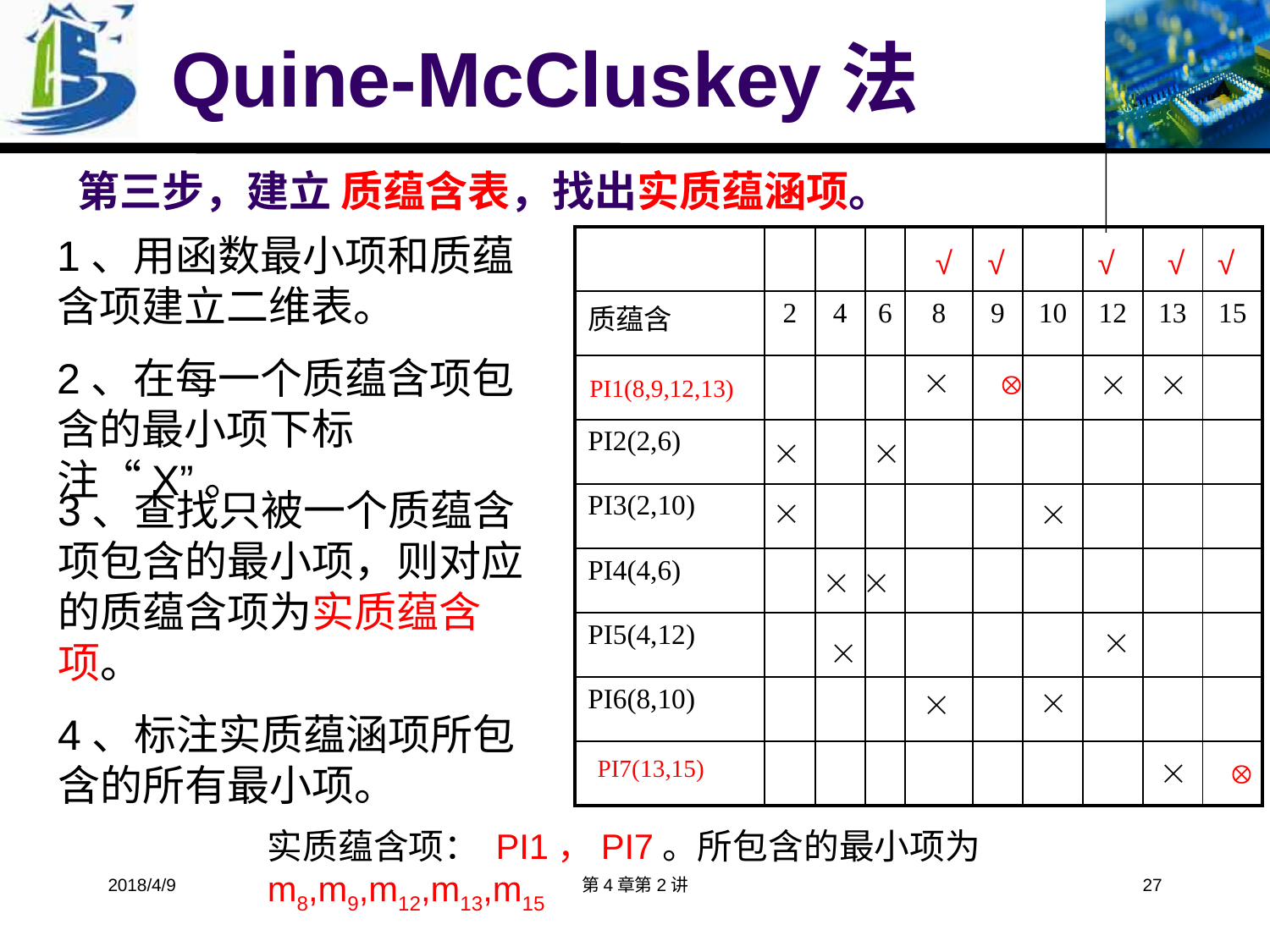

# Quine-McCluskey法
 第三步，建立 质蕴含表，找出实质蕴涵项。
1、用函数最小项和质蕴含项建立二维表。
2、在每一个质蕴含项包含的最小项下标注“X”。
|  |  |  |  |  |  |  |  |  |  |
| --- | --- | --- | --- | --- | --- | --- | --- | --- | --- |
| 质蕴含 | 2 | 4 | 6 | 8 | 9 | 10 | 12 | 13 | 15 |
| PI1(8,9,12,13) |  |  |  |  |  |  |  |  |  |
| PI2(2,6) |  |  |  |  |  |  |  |  |  |
| PI3(2,10) |  |  |  |  |  |  |  |  |  |
| PI4(4,6) |  |  |  |  |  |  |  |  |  |
| PI5(4,12) |  |  |  |  |  |  |  |  |  |
| PI6(8,10) |  |  |  |  |  |  |  |  |  |
| PI7(13,15) |  |  |  |  |  |  |  |  |  |
√
√
√
√
√
×
×
⊗
×
×
PI1(8,9,12,13)
×
×
3、查找只被一个质蕴含项包含的最小项，则对应的质蕴含项为实质蕴含项。
4、标注实质蕴涵项所包含的所有最小项。
×
×
×
×
×
×
×
×
×
PI7(13,15)
×
⊗
实质蕴含项： PI1，PI7。所包含的最小项为m8,m9,m12,m13,m15
2018/4/9
第4章第2讲
27